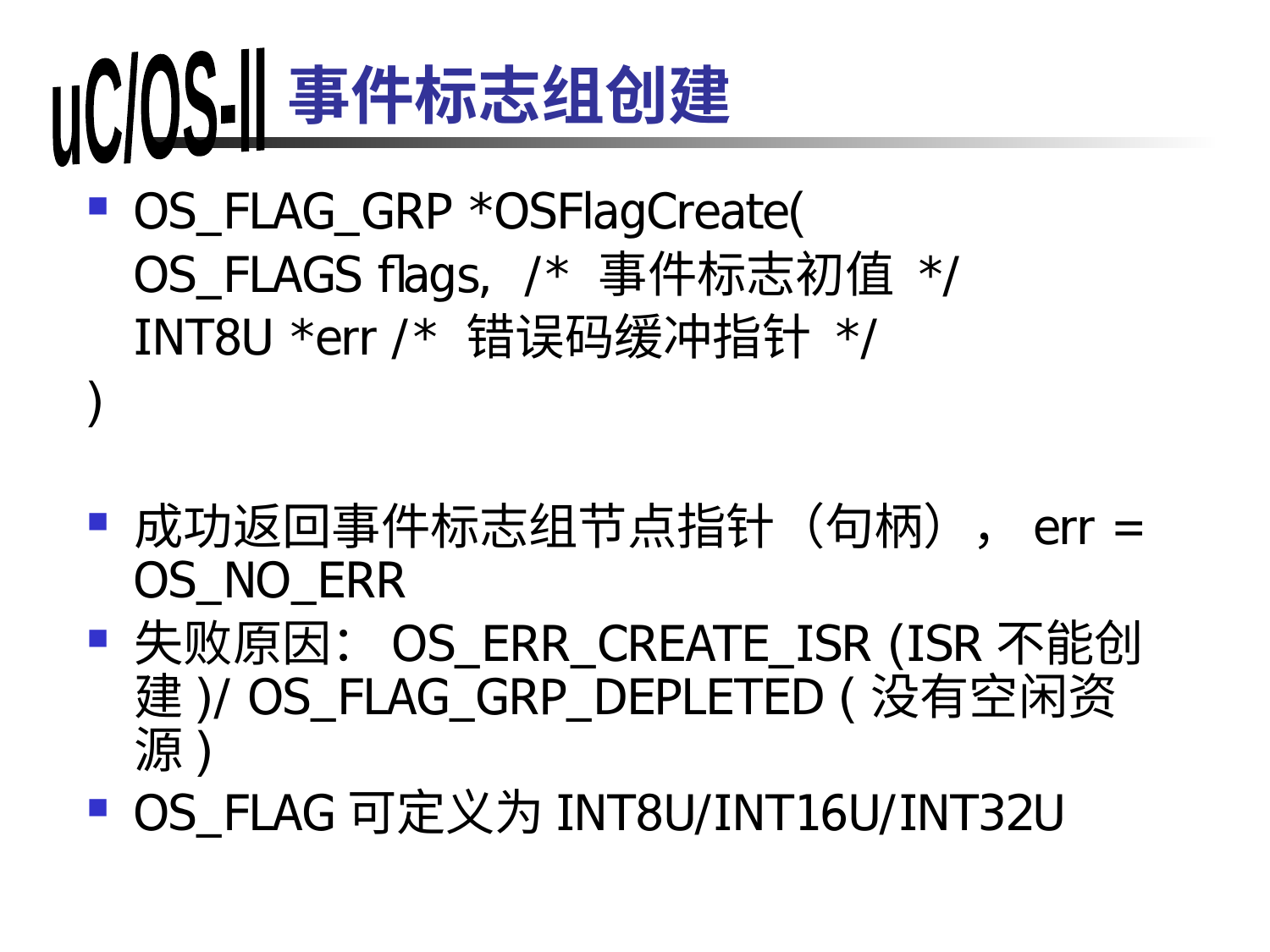

# 事件标志组创建
OS_FLAG_GRP *OSFlagCreate(
	OS_FLAGS flags,  /* 事件标志初值 */
	INT8U *err /* 错误码缓冲指针 */
)

成功返回事件标志组节点指针（句柄），err = OS_NO_ERR
失败原因：OS_ERR_CREATE_ISR (ISR不能创建)/ OS_FLAG_GRP_DEPLETED (没有空闲资源)
OS_FLAG可定义为INT8U/INT16U/INT32U